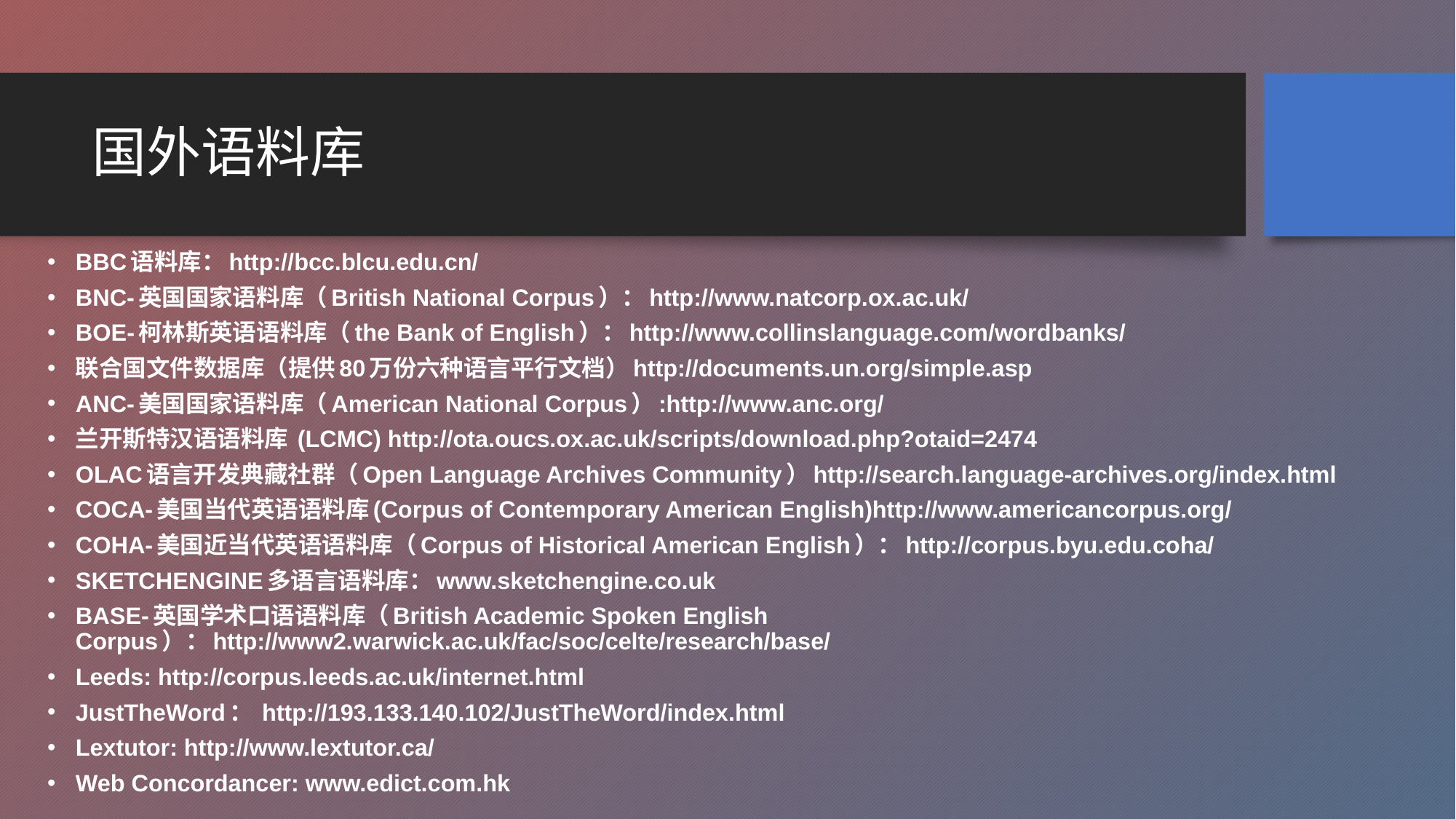

# 国外语料库
BBC语料库：http://bcc.blcu.edu.cn/
BNC-英国国家语料库（British National Corpus）：http://www.natcorp.ox.ac.uk/
BOE-柯林斯英语语料库（the Bank of English）：http://www.collinslanguage.com/wordbanks/
联合国文件数据库（提供80万份六种语言平行文档）http://documents.un.org/simple.asp
ANC-美国国家语料库（American National Corpus）:http://www.anc.org/
兰开斯特汉语语料库 (LCMC) http://ota.oucs.ox.ac.uk/scripts/download.php?otaid=2474
OLAC语言开发典藏社群（Open Language Archives Community）http://search.language-archives.org/index.html
COCA-美国当代英语语料库(Corpus of Contemporary American English)http://www.americancorpus.org/
COHA-美国近当代英语语料库（Corpus of Historical American English）：http://corpus.byu.edu.coha/
SKETCHENGINE多语言语料库：www.sketchengine.co.uk
BASE-英国学术口语语料库（British Academic Spoken English Corpus）：http://www2.warwick.ac.uk/fac/soc/celte/research/base/
Leeds: http://corpus.leeds.ac.uk/internet.html
JustTheWord： http://193.133.140.102/JustTheWord/index.html
Lextutor: http://www.lextutor.ca/
Web Concordancer: www.edict.com.hk